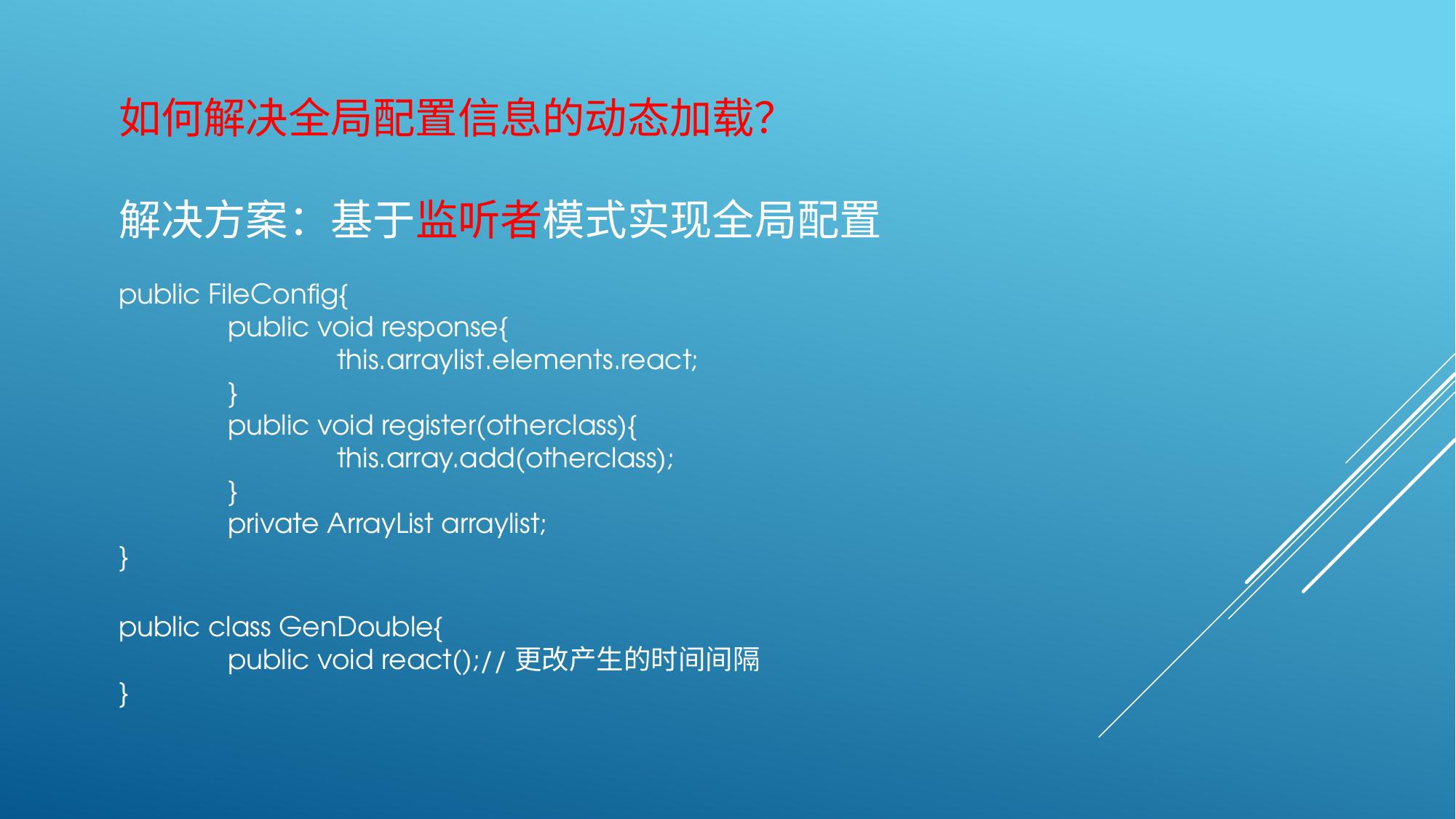

如何解决全局配置信息的动态加载？

解决方案：基于监听者模式实现全局配置

public FileConfig{
	public void response{
		this.arraylist.elements.react;
	}
	public void register(otherclass){
		this.array.add(otherclass);
	}
	private ArrayList arraylist;
}
public class GenDouble{
	public void react();//更改产生的时间间隔
}